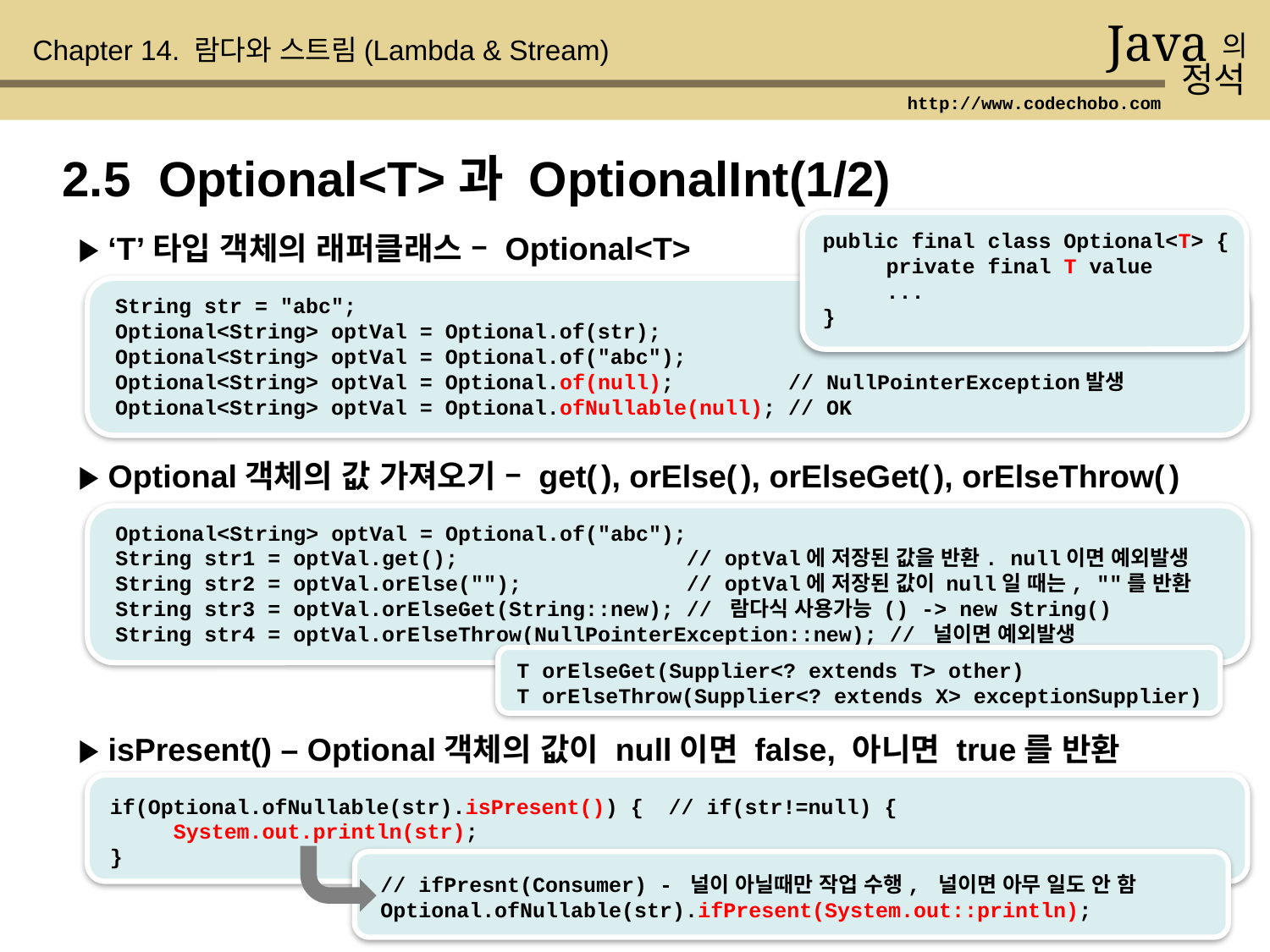

Java
의
정석
Chapter 14. 람다와 스트림(Lambda & Stream)

http://www.codechobo.com
2.5  Optional<T>과 OptionalInt(1/2)

public final class Optional<T> {
     private final T value
     ...
}
▶ ‘T’타입 객체의 래퍼클래스 – Optional<T>

String str = "abc";
Optional<String> optVal = Optional.of(str);
Optional<String> optVal = Optional.of("abc");
Optional<String> optVal = Optional.of(null);         // NullPointerException발생
Optional<String> optVal = Optional.ofNullable(null); // OK
▶ Optional객체의 값 가져오기 – get( ), orElse( ), orElseGet( ), orElseThrow( )

Optional<String> optVal = Optional.of("abc");
String str1 = optVal.get();                  // optVal에 저장된 값을 반환. null이면 예외발생
String str2 = optVal.orElse("");             // optVal에 저장된 값이 null일 때는, ""를 반환
String str3 = optVal.orElseGet(String::new); // 람다식 사용가능 () -> new String()
String str4 = optVal.orElseThrow(NullPointerException::new); // 널이면 예외발생

T orElseGet(Supplier<? extends T> other)
T orElseThrow(Supplier<? extends X> exceptionSupplier)
▶ isPresent() – Optional객체의 값이 null이면 false, 아니면 true를 반환

if(Optional.ofNullable(str).isPresent()) {  // if(str!=null) {
     System.out.println(str);
}

// ifPresnt(Consumer) - 널이 아닐때만 작업 수행, 널이면 아무 일도 안 함
Optional.ofNullable(str).ifPresent(System.out::println);